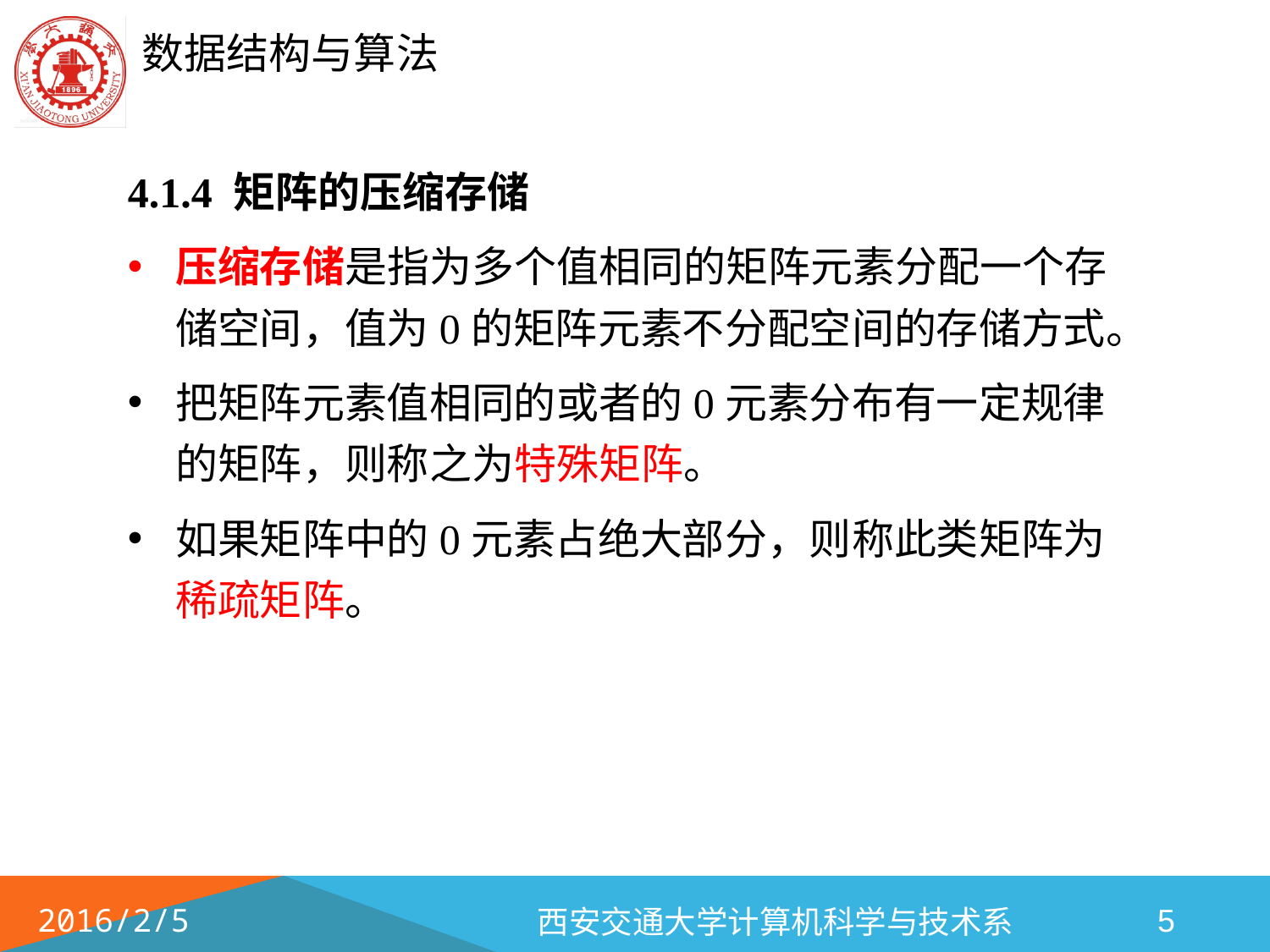

4.1.4 矩阵的压缩存储
压缩存储是指为多个值相同的矩阵元素分配一个存储空间，值为0的矩阵元素不分配空间的存储方式。
把矩阵元素值相同的或者的0元素分布有一定规律的矩阵，则称之为特殊矩阵。
如果矩阵中的0元素占绝大部分，则称此类矩阵为稀疏矩阵。